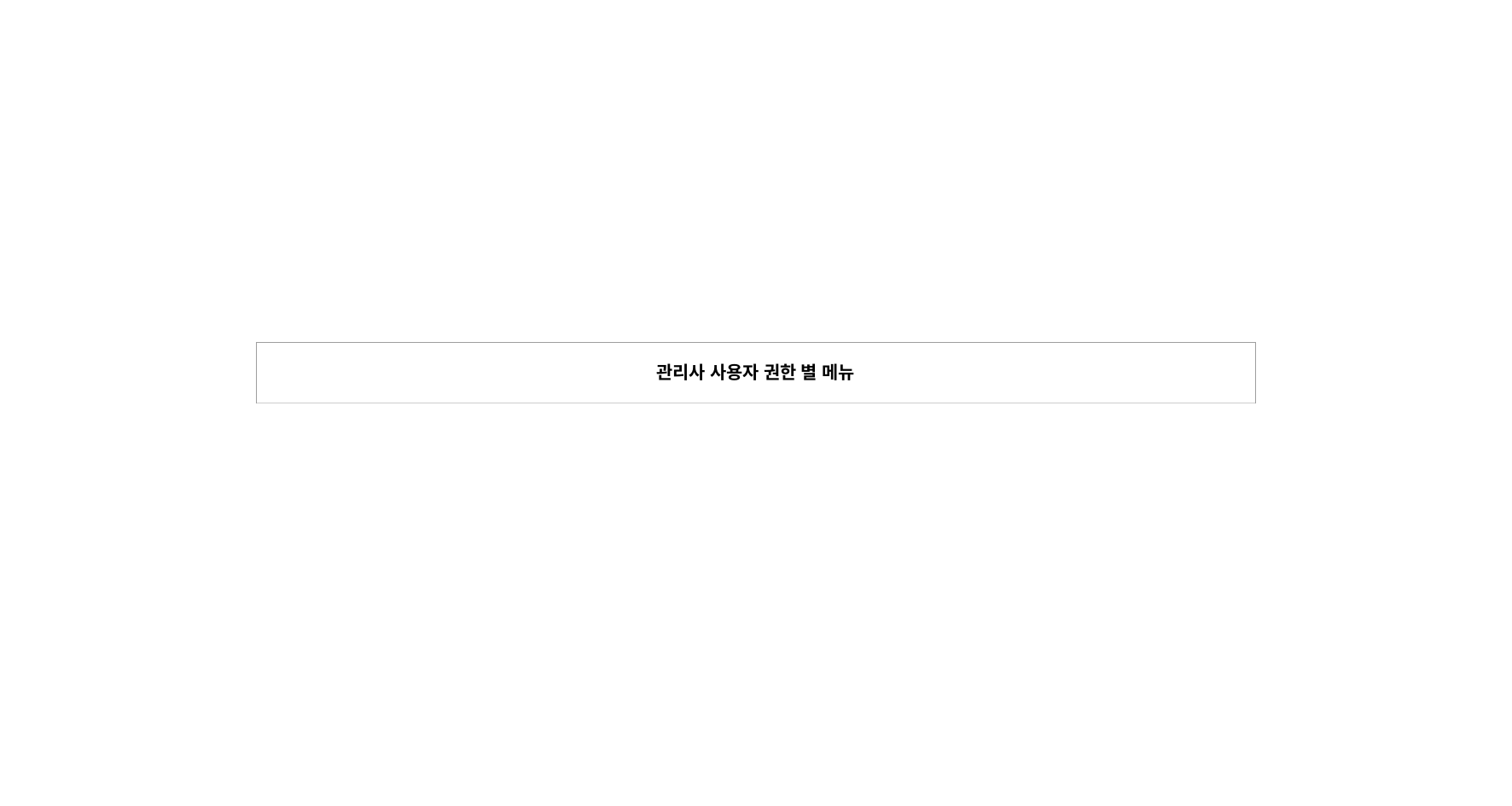

| 관리사 사용자 권한 별 메뉴 |
| --- |